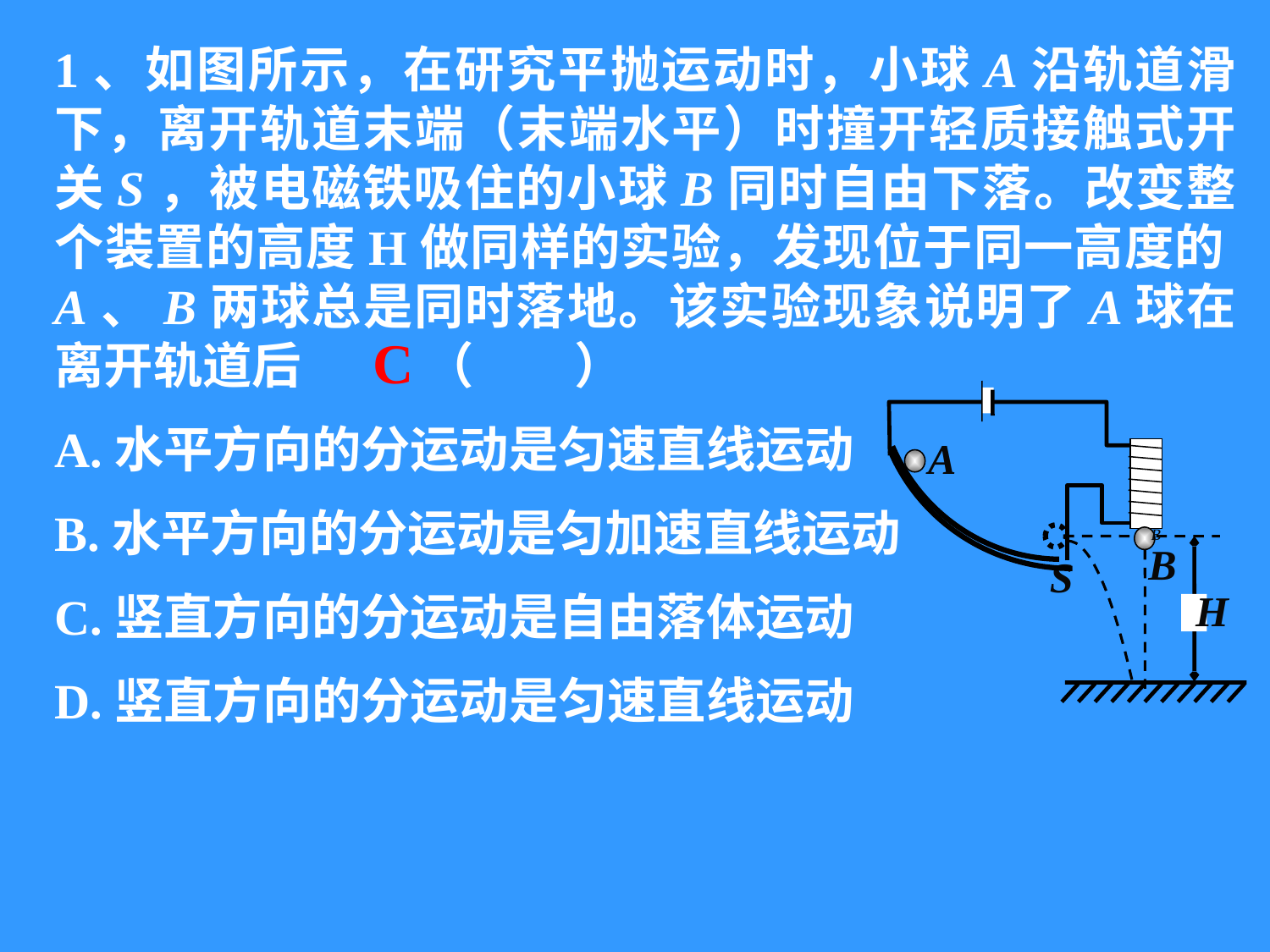

1、如图所示，在研究平抛运动时，小球A沿轨道滑下，离开轨道末端（末端水平）时撞开轻质接触式开关S，被电磁铁吸住的小球B同时自由下落。改变整个装置的高度H做同样的实验，发现位于同一高度的A、B两球总是同时落地。该实验现象说明了A球在离开轨道后           （         ）
A.水平方向的分运动是匀速直线运动
B.水平方向的分运动是匀加速直线运动
C.竖直方向的分运动是自由落体运动
D.竖直方向的分运动是匀速直线运动
C

A

B

B

S

H